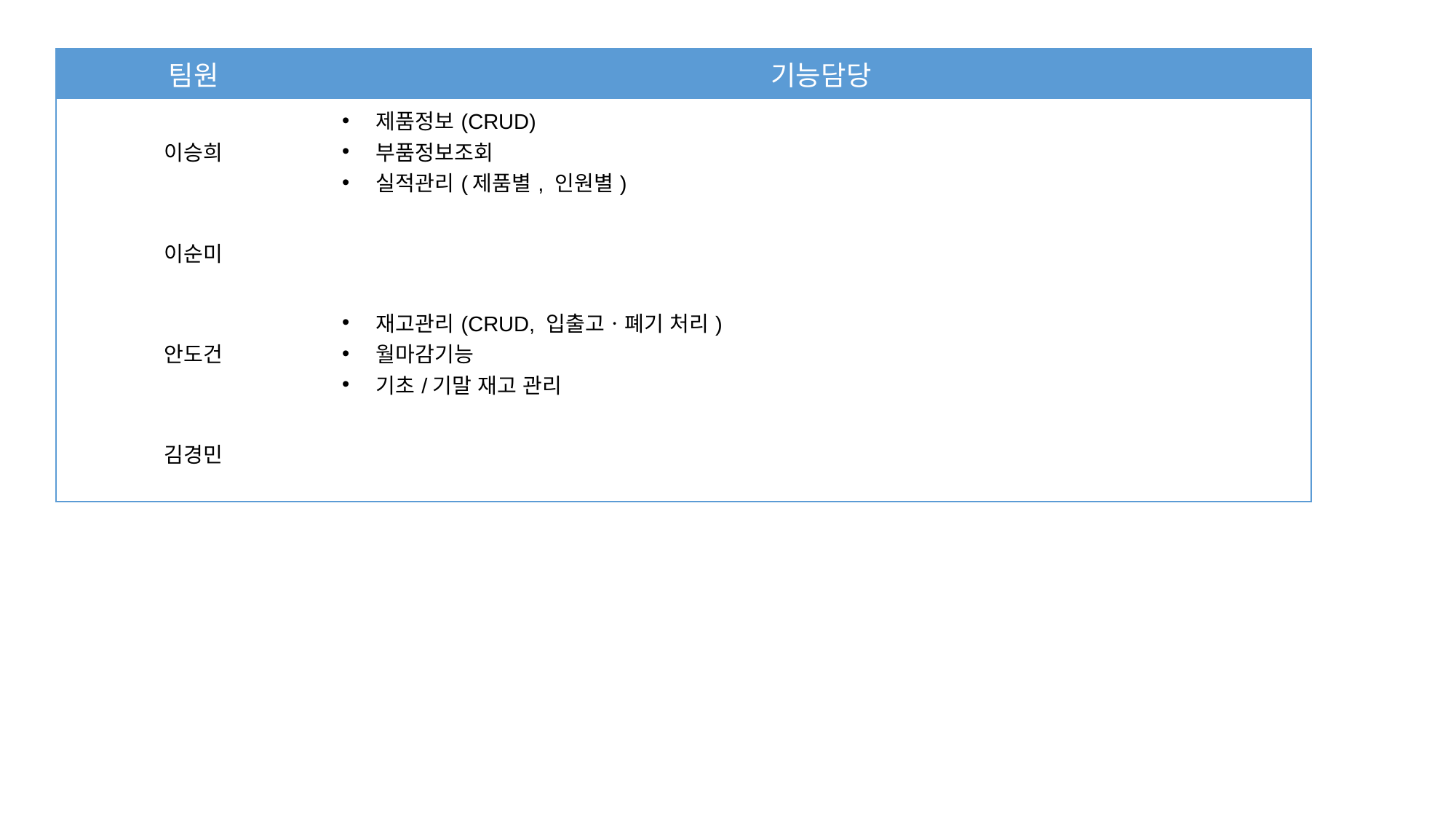

| 팀원 | 기능담당 |
| --- | --- |
| 이승희 | 제품정보(CRUD) 부품정보조회 실적관리(제품별, 인원별) |
| 이순미 |  |
| 안도건 | 재고관리(CRUD, 입출고ㆍ폐기 처리) 월마감기능 기초/기말 재고 관리 |
| 김경민 |  |